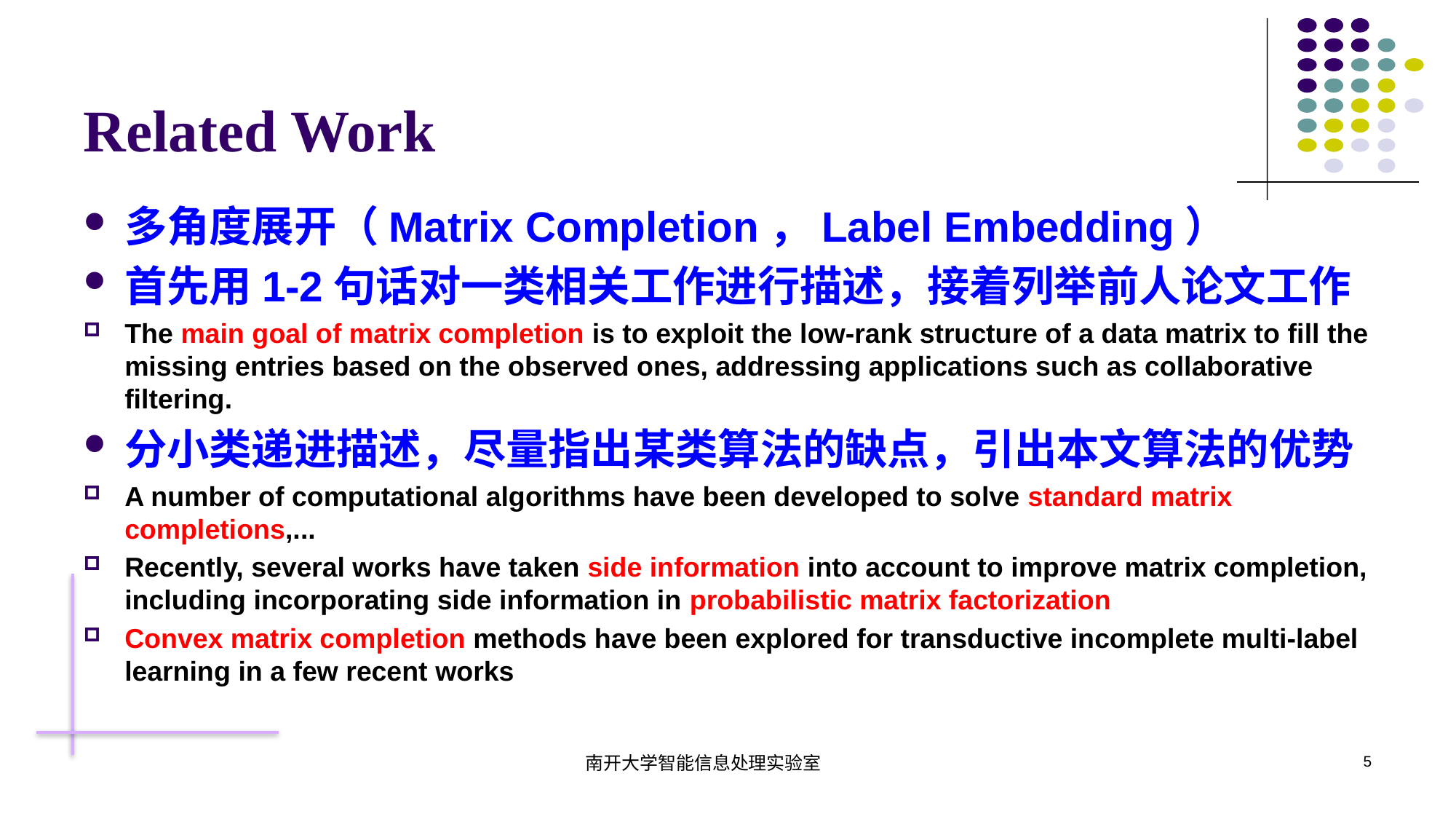

# Related Work
多角度展开（Matrix Completion，Label Embedding）
首先用1-2句话对一类相关工作进行描述，接着列举前人论文工作
The main goal of matrix completion is to exploit the low-rank structure of a data matrix to fill the missing entries based on the observed ones, addressing applications such as collaborative filtering.
分小类递进描述，尽量指出某类算法的缺点，引出本文算法的优势
A number of computational algorithms have been developed to solve standard matrix completions,...
Recently, several works have taken side information into account to improve matrix completion, including incorporating side information in probabilistic matrix factorization
Convex matrix completion methods have been explored for transductive incomplete multi-label learning in a few recent works
南开大学智能信息处理实验室
5